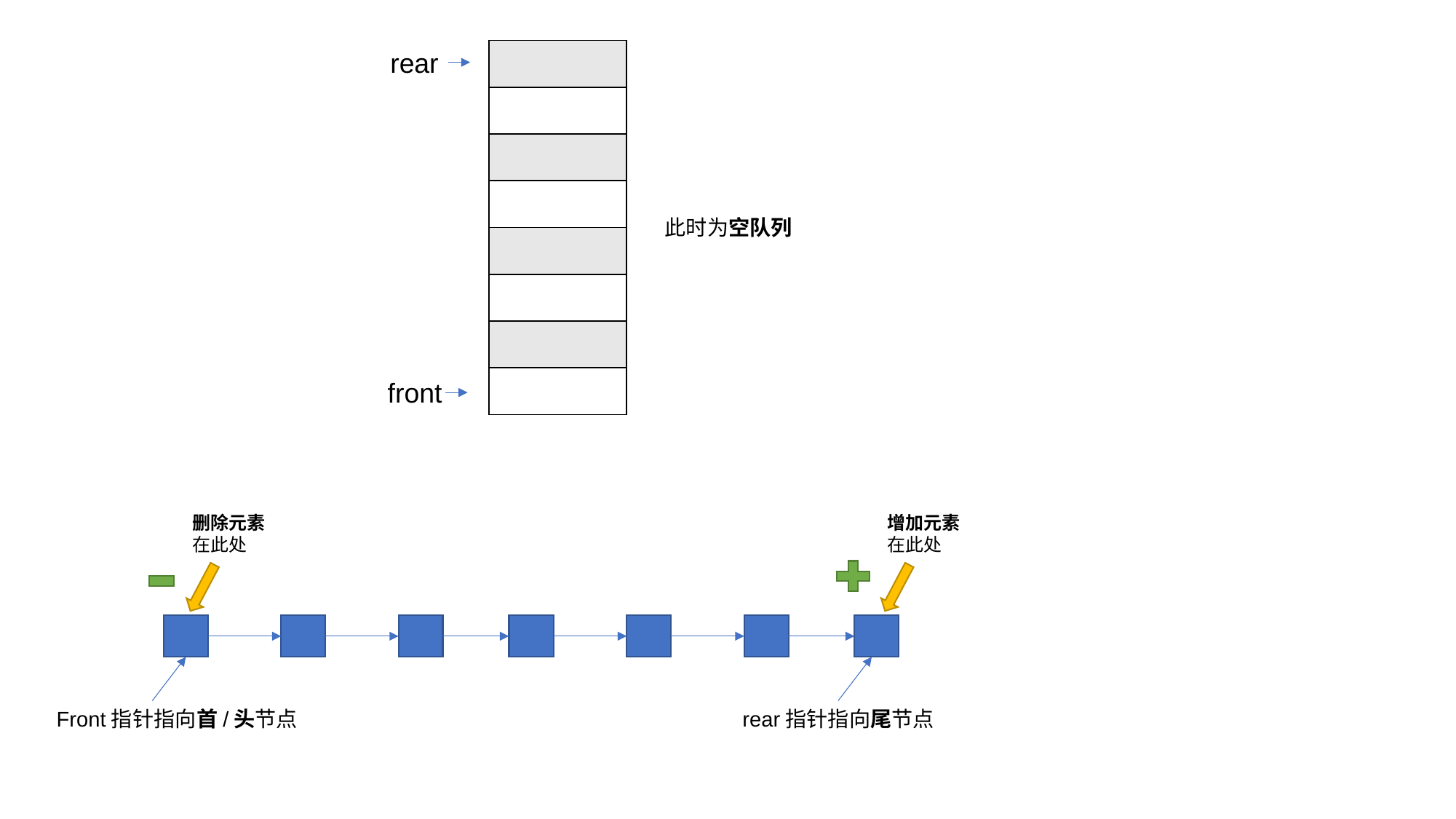

rear
|  |
| --- |
|  |
|  |
|  |
|  |
|  |
|  |
|  |
此时为空队列
front
删除元素在此处
增加元素在此处

Front指针指向首/头节点
rear指针指向尾节点